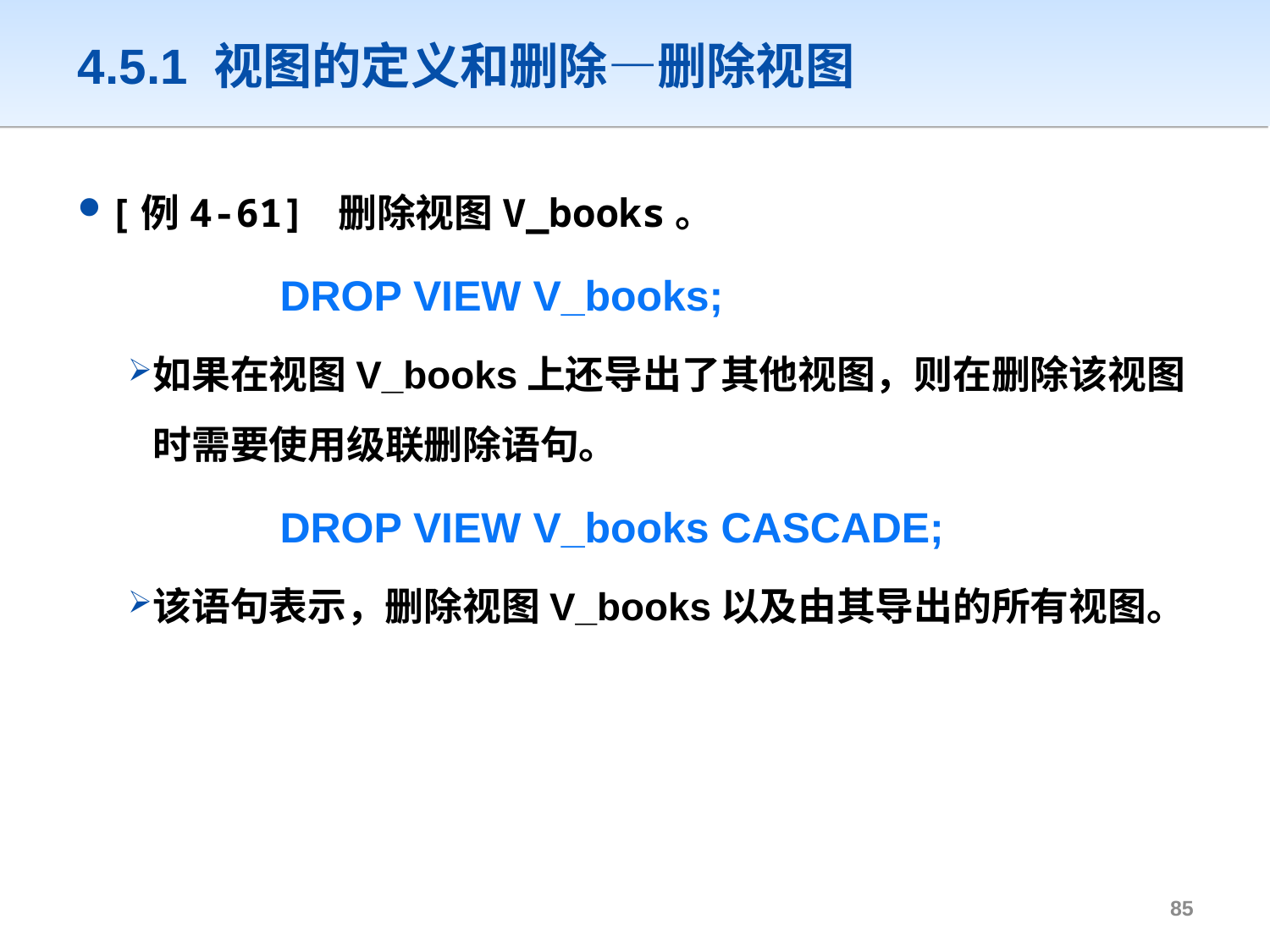

# 4.5.1 视图的定义和删除—删除视图
[例4-61] 删除视图V_books。
		DROP VIEW V_books;
如果在视图V_books上还导出了其他视图，则在删除该视图时需要使用级联删除语句。
		DROP VIEW V_books CASCADE;
该语句表示，删除视图V_books以及由其导出的所有视图。

85